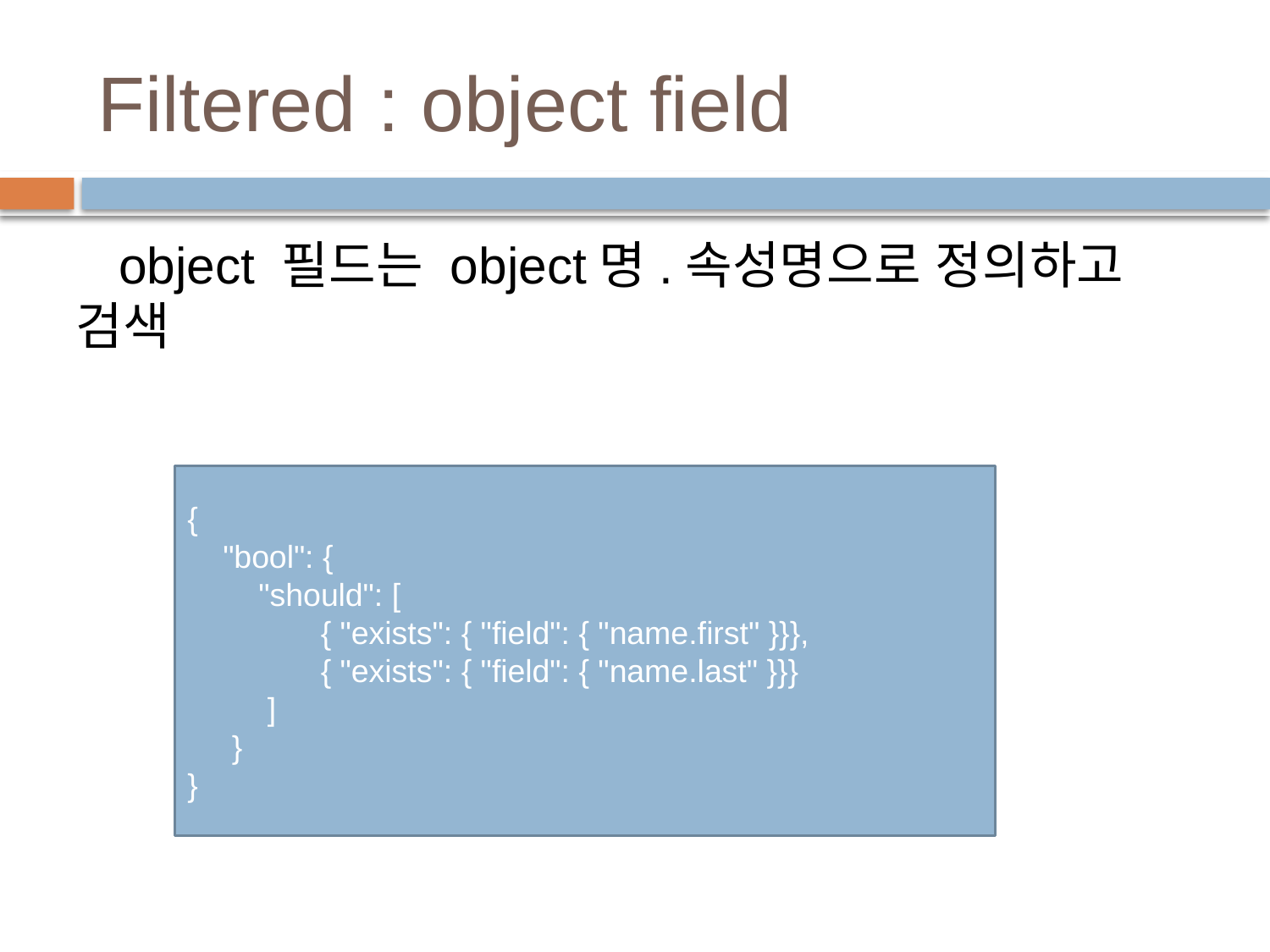

# Filtered : object field
   object 필드는 object명.속성명으로 정의하고 검색
{
    "bool": {
        "should": [
               { "exists": { "field": { "name.first" }}},
               { "exists": { "field": { "name.last" }}}
         ]
     }
}